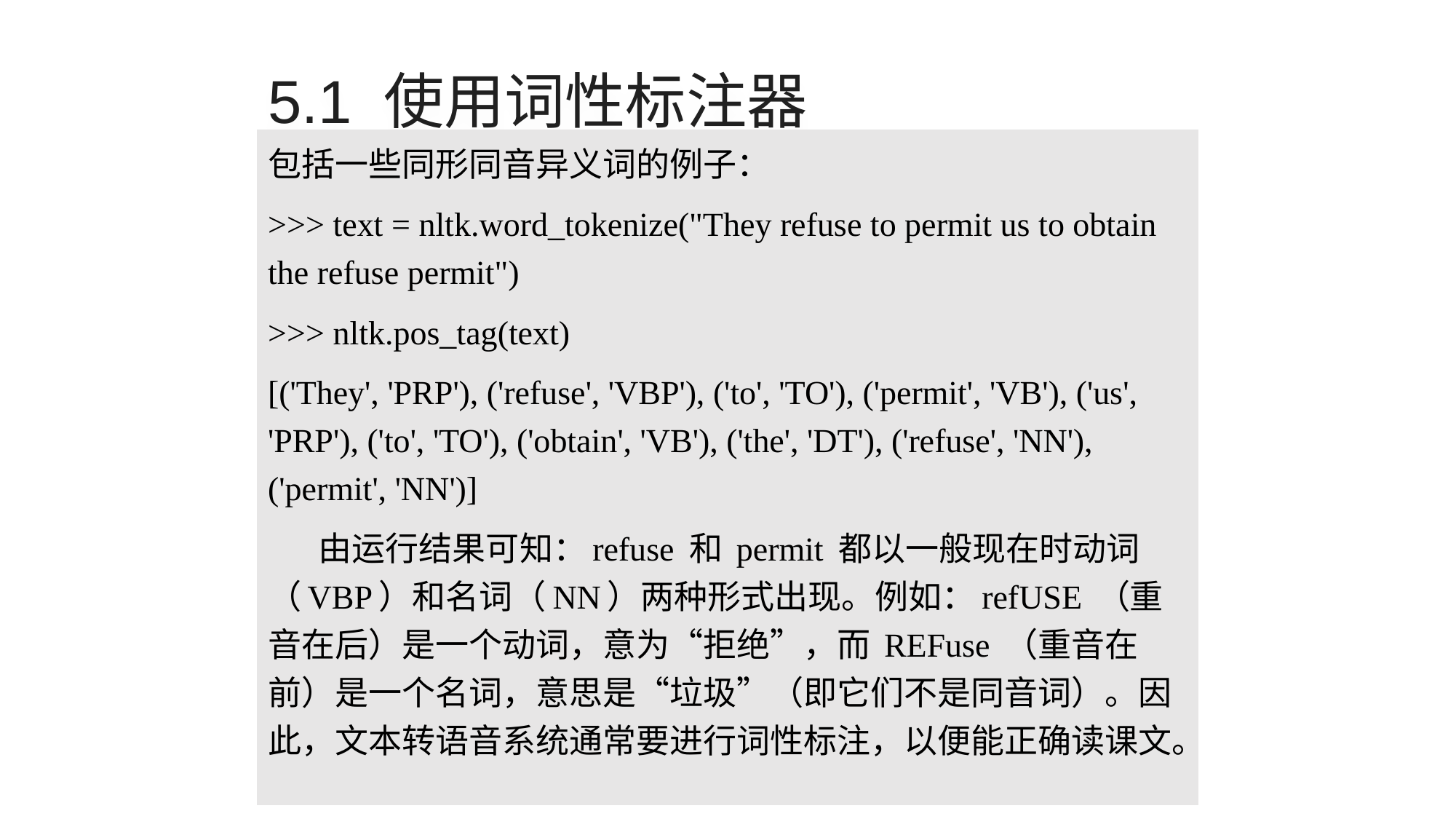

# 5.1 使用词性标注器
包括一些同形同音异义词的例子：
>>> text = nltk.word_tokenize("They refuse to permit us to obtain the refuse permit")
>>> nltk.pos_tag(text)
[('They', 'PRP'), ('refuse', 'VBP'), ('to', 'TO'), ('permit', 'VB'), ('us', 'PRP'), ('to', 'TO'), ('obtain', 'VB'), ('the', 'DT'), ('refuse', 'NN'), ('permit', 'NN')]
由运行结果可知：refuse 和 permit 都以一般现在时动词（VBP）和名词（NN）两种形式出现。例如：refUSE （重音在后）是一个动词，意为“拒绝”，而 REFuse （重音在前）是一个名词，意思是“垃圾”（即它们不是同音词）。因此，文本转语音系统通常要进行词性标注，以便能正确读课文。